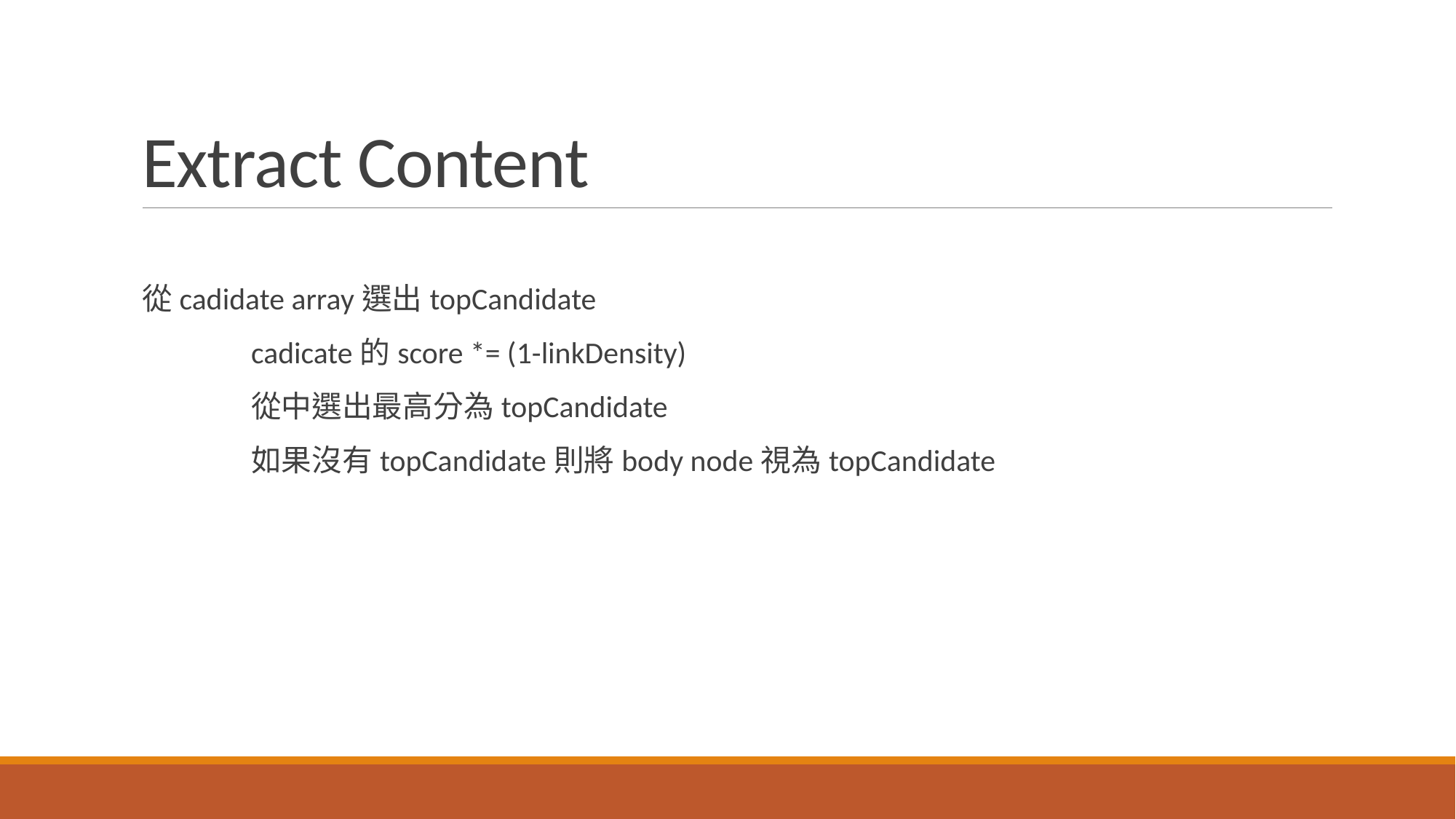

# Extract Content

從cadidate array選出topCandidate
	cadicate的score *= (1-linkDensity)
	從中選出最高分為topCandidate
	如果沒有topCandidate則將body node視為topCandidate